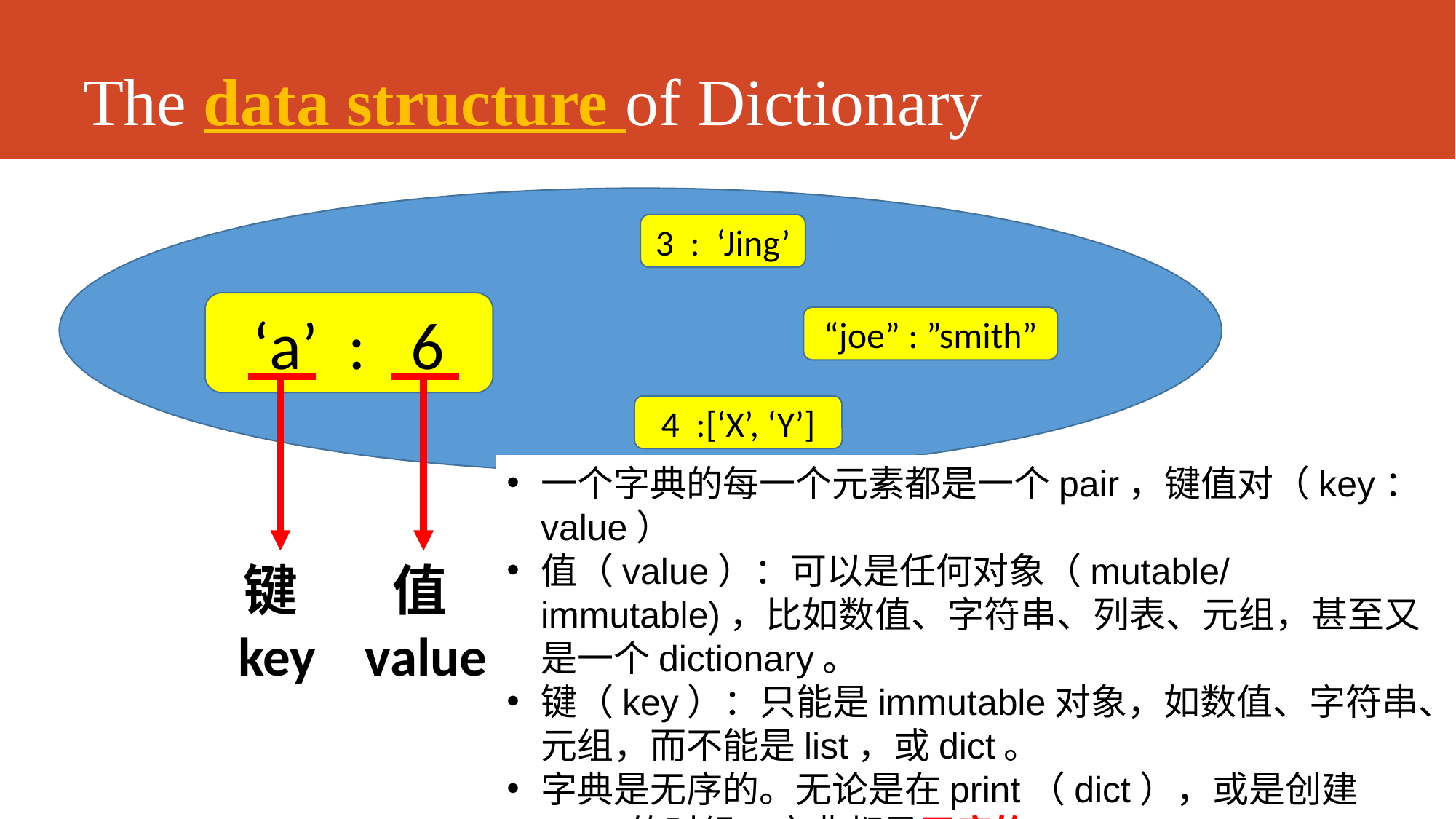

# The data structure of Dictionary

3  :  ‘Jing’
‘a’  :   6
“joe” : ”smith”
4  :[‘X’, ‘Y’]
键key
值value
一个字典的每一个元素都是一个pair，键值对（key：value）
值（value）：可以是任何对象（mutable/immutable)，比如数值、字符串、列表、元组，甚至又是一个dictionary。
键（key）：只能是immutable对象，如数值、字符串、元组，而不能是list，或dict。
字典是无序的。无论是在print（dict），或是创建pairs的时候，字典都是无序的。